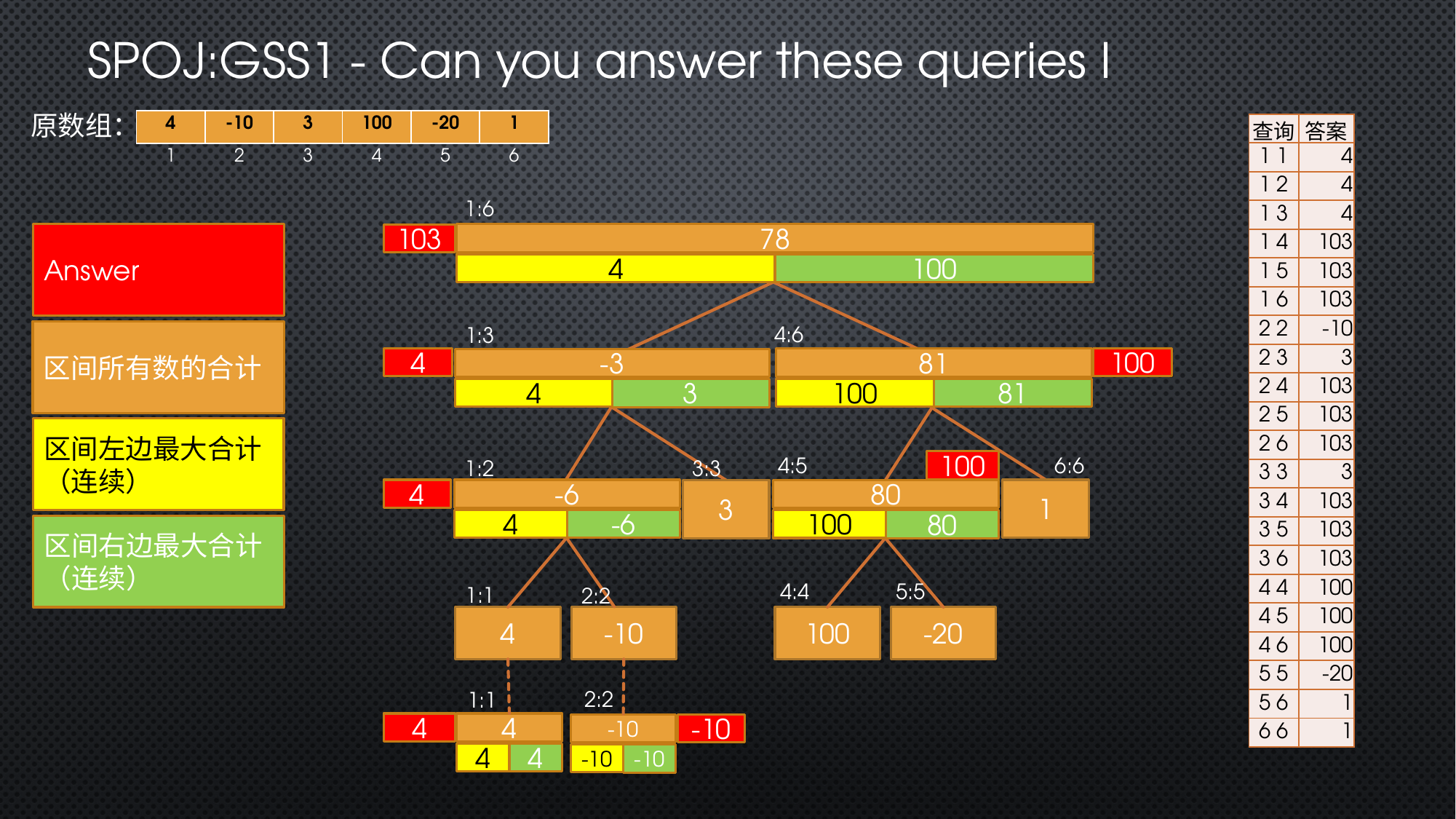

SPOJ:GSS1 - Can you answer these queries I
原数组：
| 4 | -10 | 3 | 100 | -20 | 1 |
| --- | --- | --- | --- | --- | --- |
| 1 | 2 | 3 | 4 | 5 | 6 |
| 查询 | 答案 |
| --- | --- |
| 1 1 | 4 |
| 1 2 | 4 |
| 1 3 | 4 |
| 1 4 | 103 |
| 1 5 | 103 |
| 1 6 | 103 |
| 2 2 | -10 |
| 2 3 | 3 |
| 2 4 | 103 |
| 2 5 | 103 |
| 2 6 | 103 |
| 3 3 | 3 |
| 3 4 | 103 |
| 3 5 | 103 |
| 3 6 | 103 |
| 4 4 | 100 |
| 4 5 | 100 |
| 4 6 | 100 |
| 5 5 | -20 |
| 5 6 | 1 |
| 6 6 | 1 |
1:6
Answer
78
4

100
103
区间所有数的合计
4:6
1:3
4
100
81
100

81
-3
4

3
区间左边最大合计（连续）
100
4:5
6:6
1:2
3:3
4
-6
4

-6
1
80
100

80
3
区间右边最大合计（连续）
4:4
5:5
1:1
2:2
100
-20
4
-10
2:2
1:1
4
4
4

4
-10
-10

-10
-10